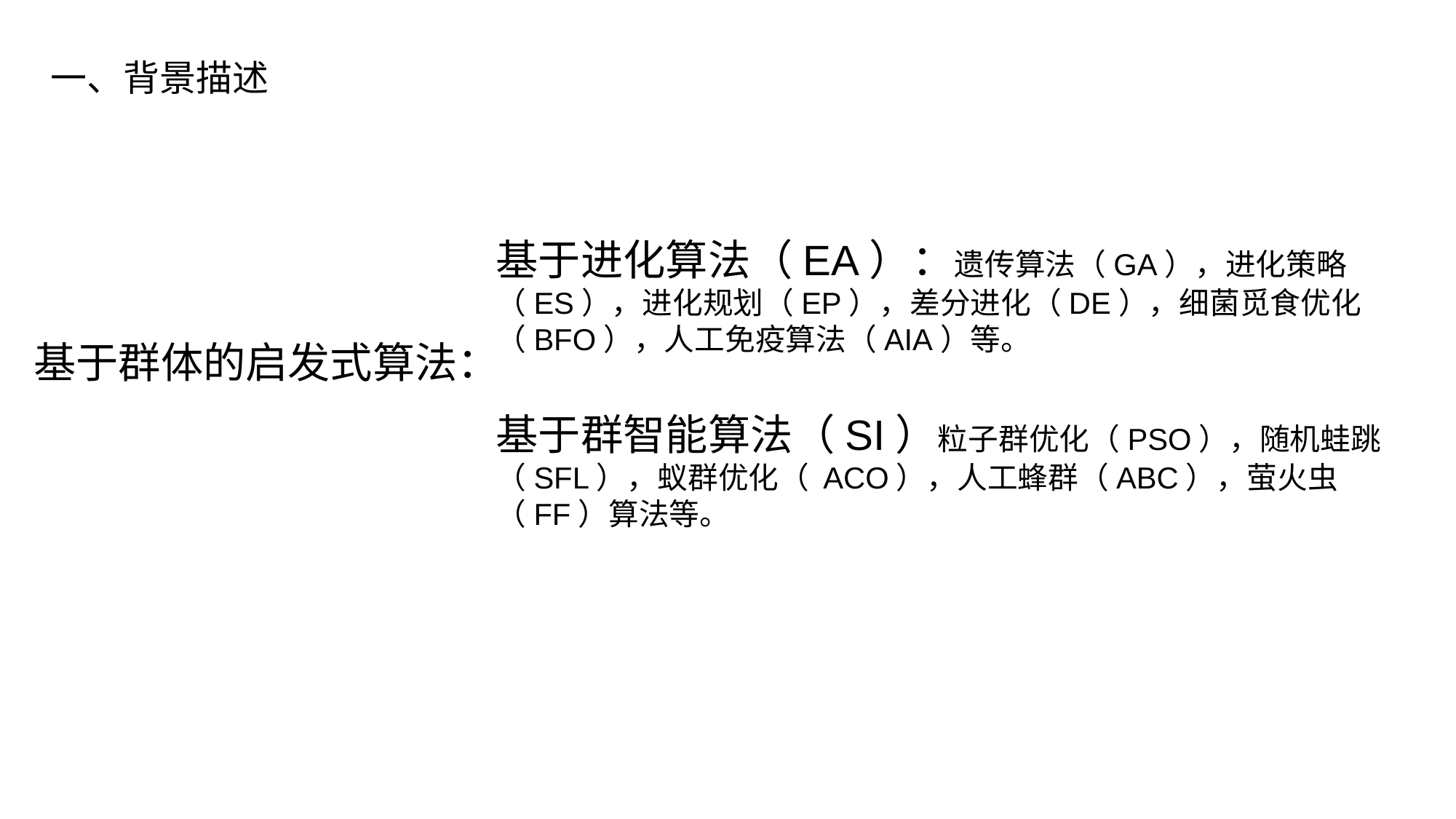

# 一、背景描述
基于进化算法（EA）：遗传算法（GA），进化策略（ES），进化规划（EP），差分进化（DE），细菌觅食优化（BFO），人工免疫算法（AIA）等。

基于群智能算法（SI）粒子群优化（PSO），随机蛙跳（SFL），蚁群优化（ ACO），人工蜂群（ABC），萤火虫（FF）算法等。
基于群体的启发式算法：